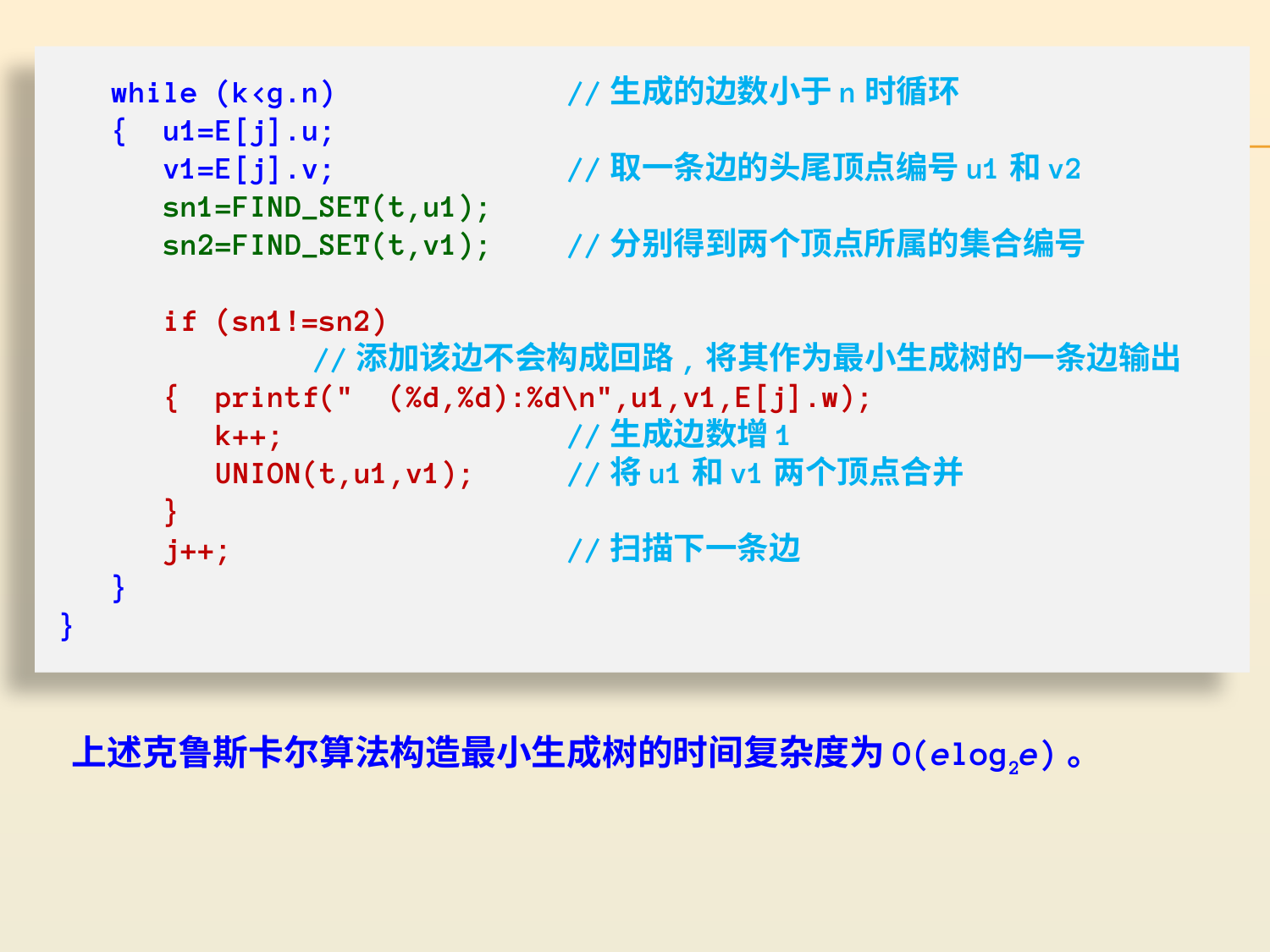

while (k<g.n)		//生成的边数小于n时循环
   {  u1=E[j].u;
      v1=E[j].v;		//取一条边的头尾顶点编号u1和v2
      sn1=FIND_SET(t,u1);
      sn2=FIND_SET(t,v1);	//分别得到两个顶点所属的集合编号
      if (sn1!=sn2)
		//添加该边不会构成回路,将其作为最小生成树的一条边输出
      {  printf("  (%d,%d):%d\n",u1,v1,E[j].w);
         k++;			//生成边数增1
         UNION(t,u1,v1);	//将u1和v1两个顶点合并
      }
      j++;			//扫描下一条边
   }
}
上述克鲁斯卡尔算法构造最小生成树的时间复杂度为O(elog2e)。